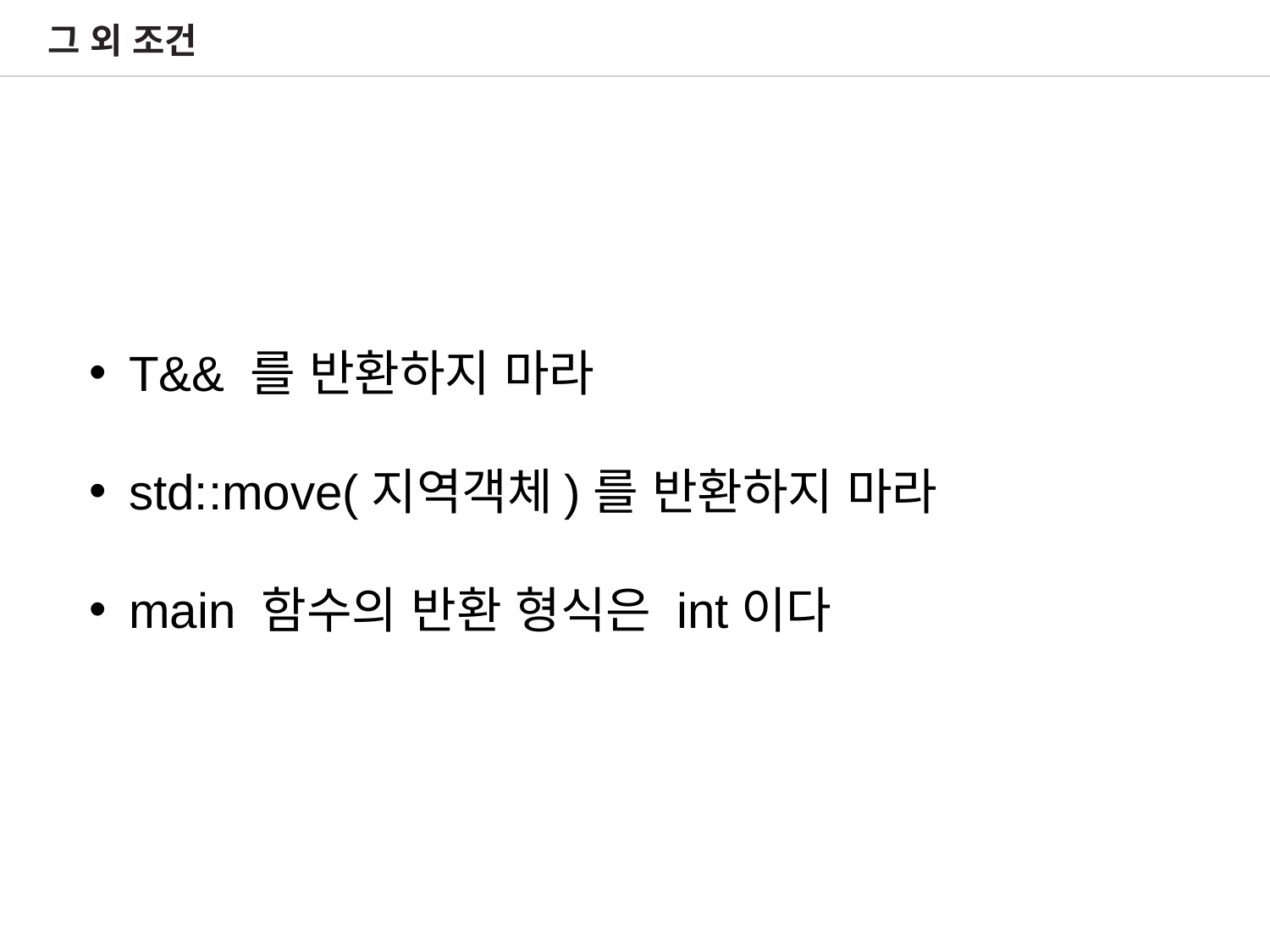

그 외 조건
T&& 를 반환하지 마라

std::move(지역객체)를 반환하지 마라

main 함수의 반환 형식은 int이다